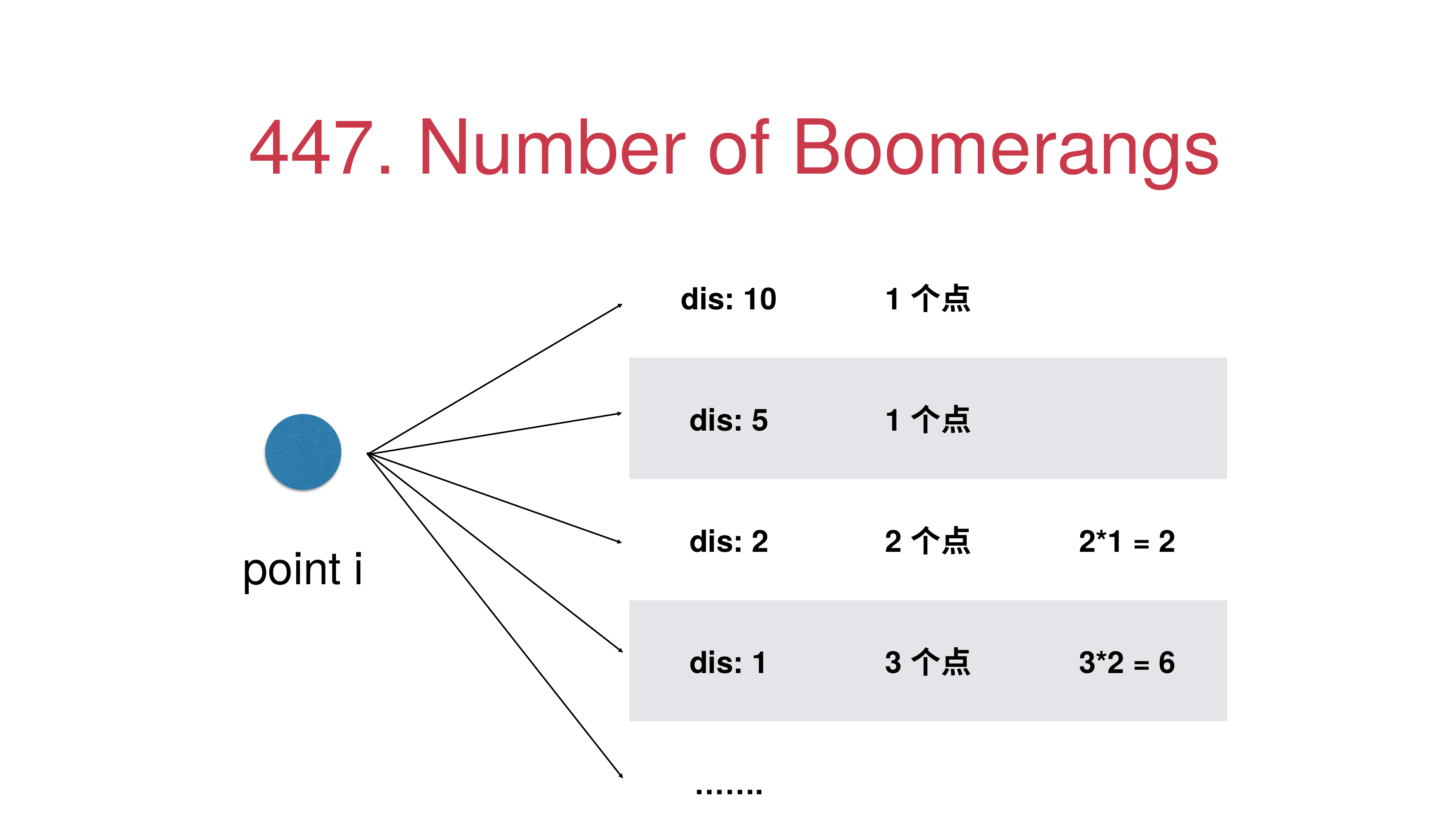

# 447. Number of Boomerangs
| dis: 10 | 1个点 |  |
| --- | --- | --- |
| dis: 5 | 1个点 |  |
| dis: 2 | 2个点 | 2\*1 = 2 |
| dis: 1 | 3个点 | 3\*2 = 6 |
| ……. |  |  |

point i